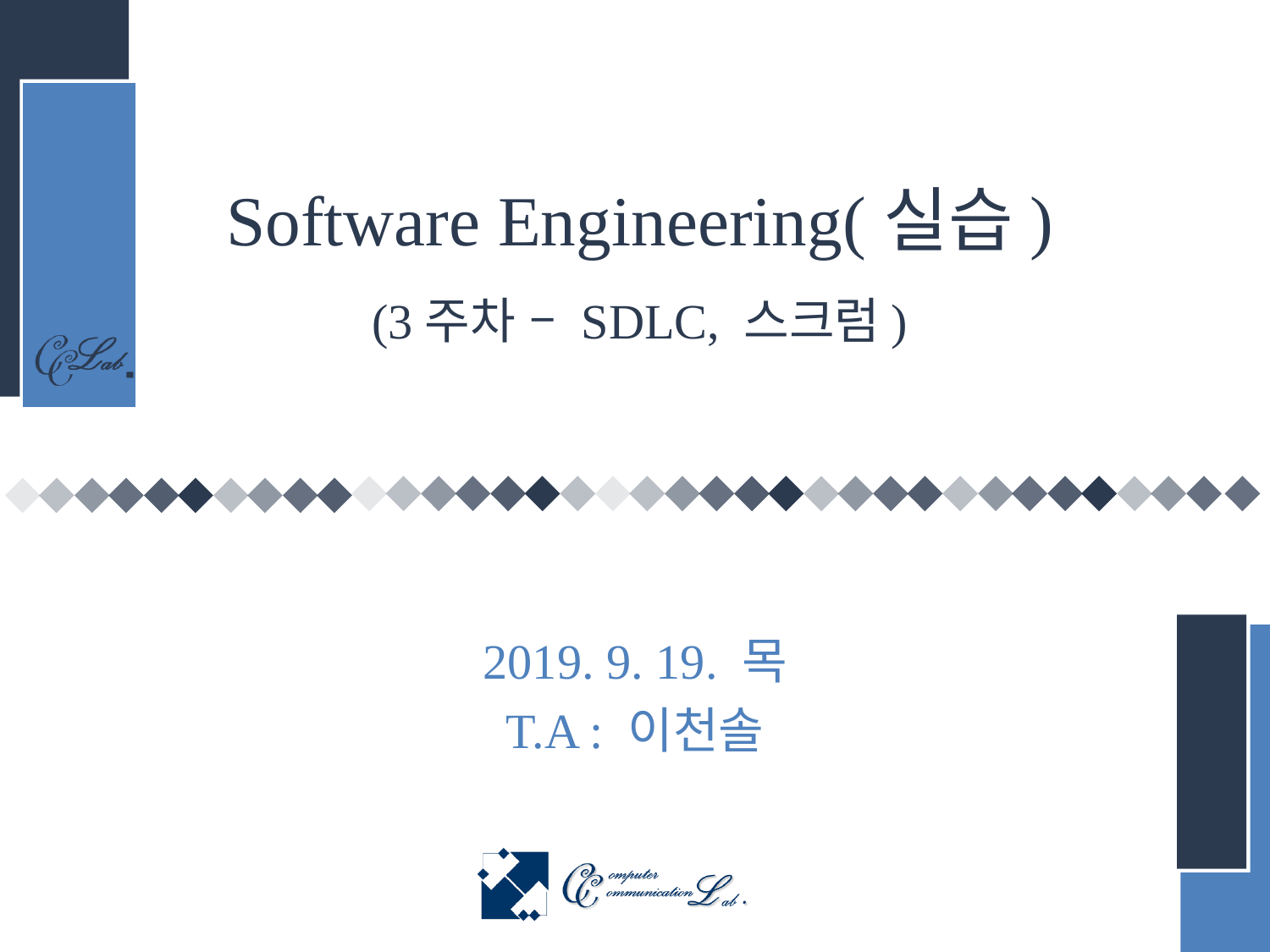

# Software Engineering(실습) (3주차 – SDLC, 스크럼)
2019. 9. 19. 목
T.A : 이천솔